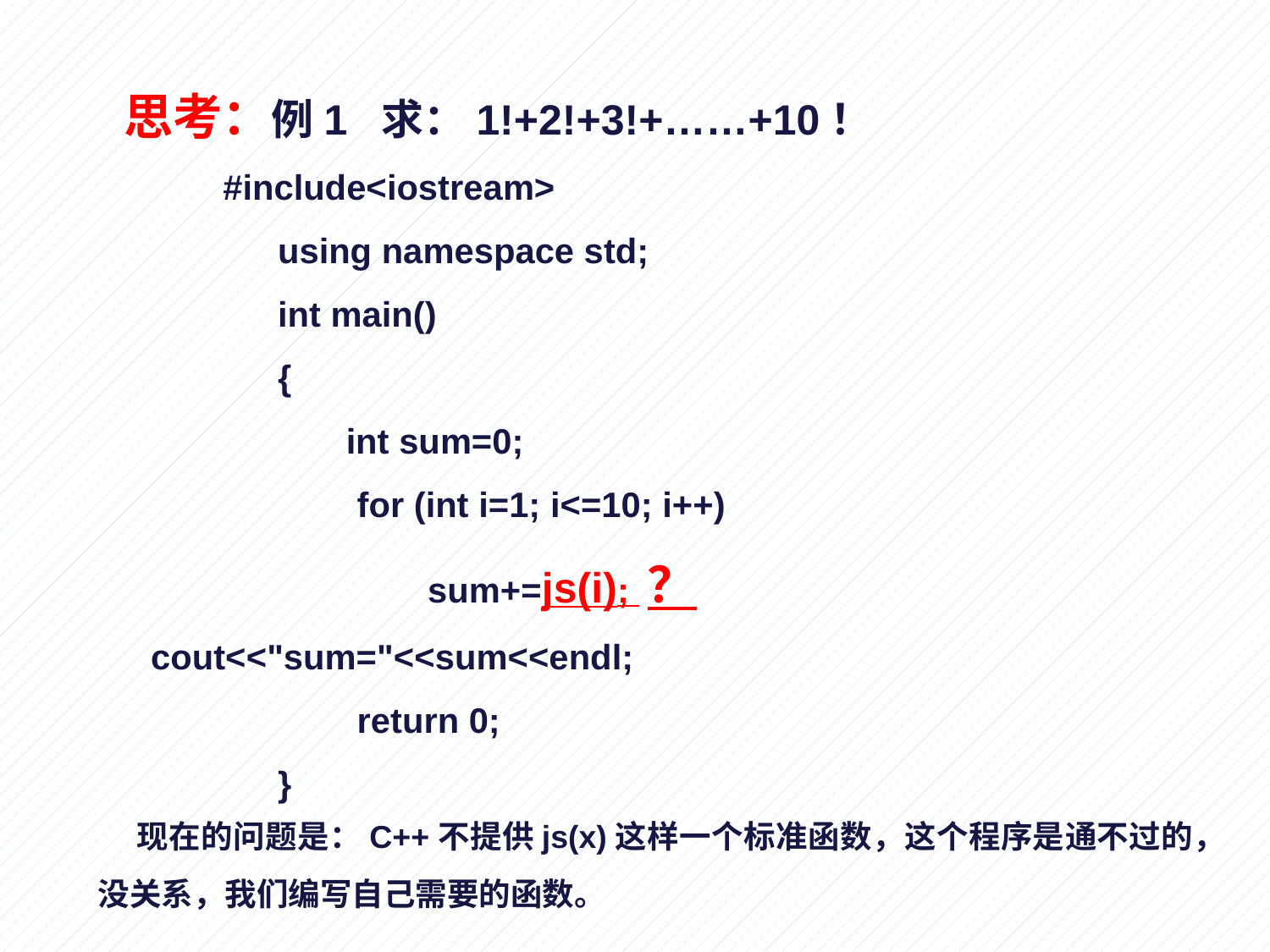

思考：例1  求：1!+2!+3!+……+10！

           #include<iostream>
	using namespace std;
	int main()
	{
	       int sum=0;
	　　for (int i=1; i<=10; i++)
	　　　　sum+=js(i); ？　			cout<<"sum="<<sum<<endl;
	　　return 0;
	}

    现在的问题是：C++不提供js(x)这样一个标准函数，这个程序是通不过的，没关系，我们编写自己需要的函数。